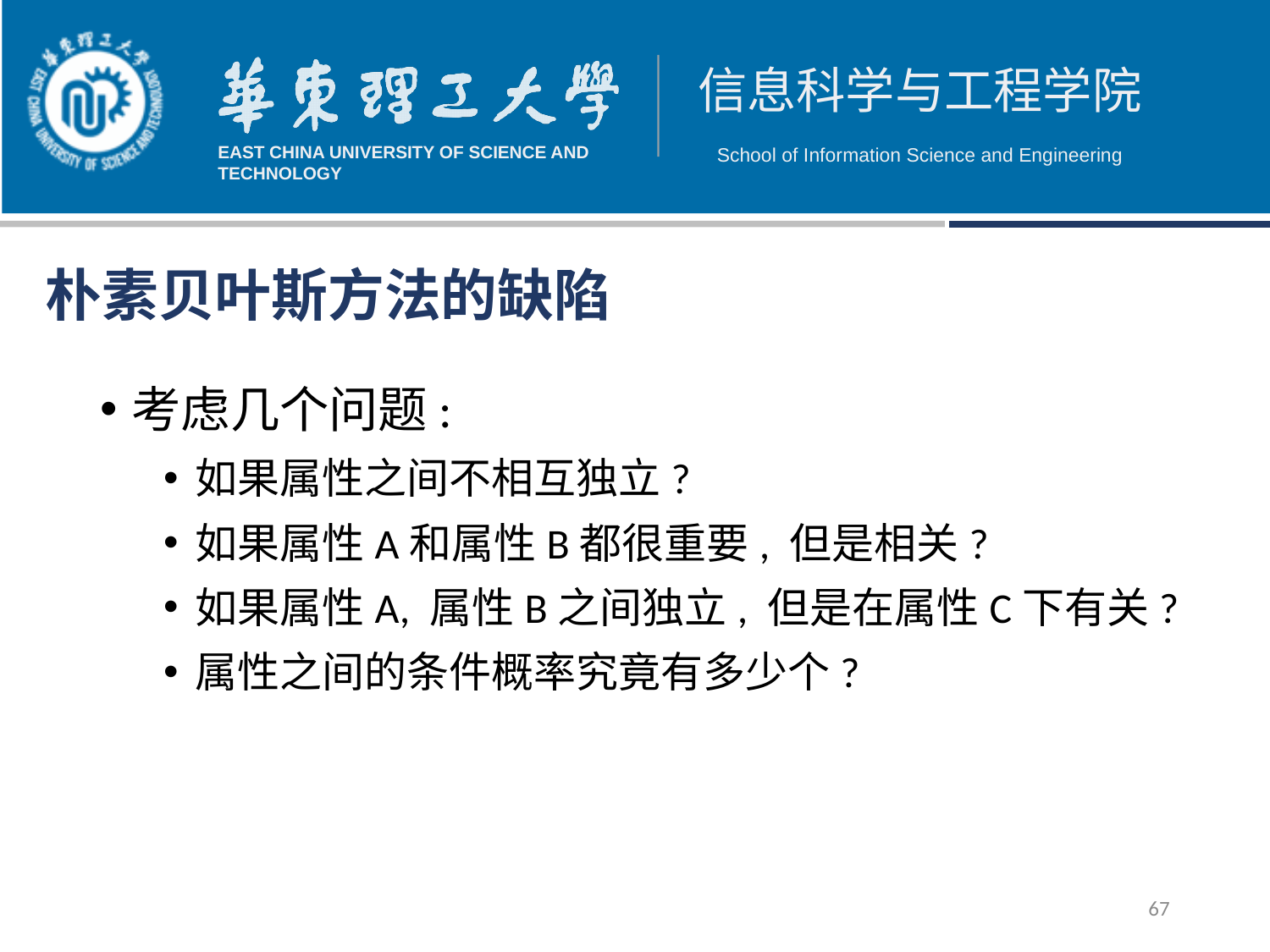

朴素贝叶斯方法的缺陷
考虑几个问题:
如果属性之间不相互独立?
如果属性A和属性B都很重要, 但是相关?
如果属性A, 属性B之间独立, 但是在属性C下有关?
属性之间的条件概率究竟有多少个?

67